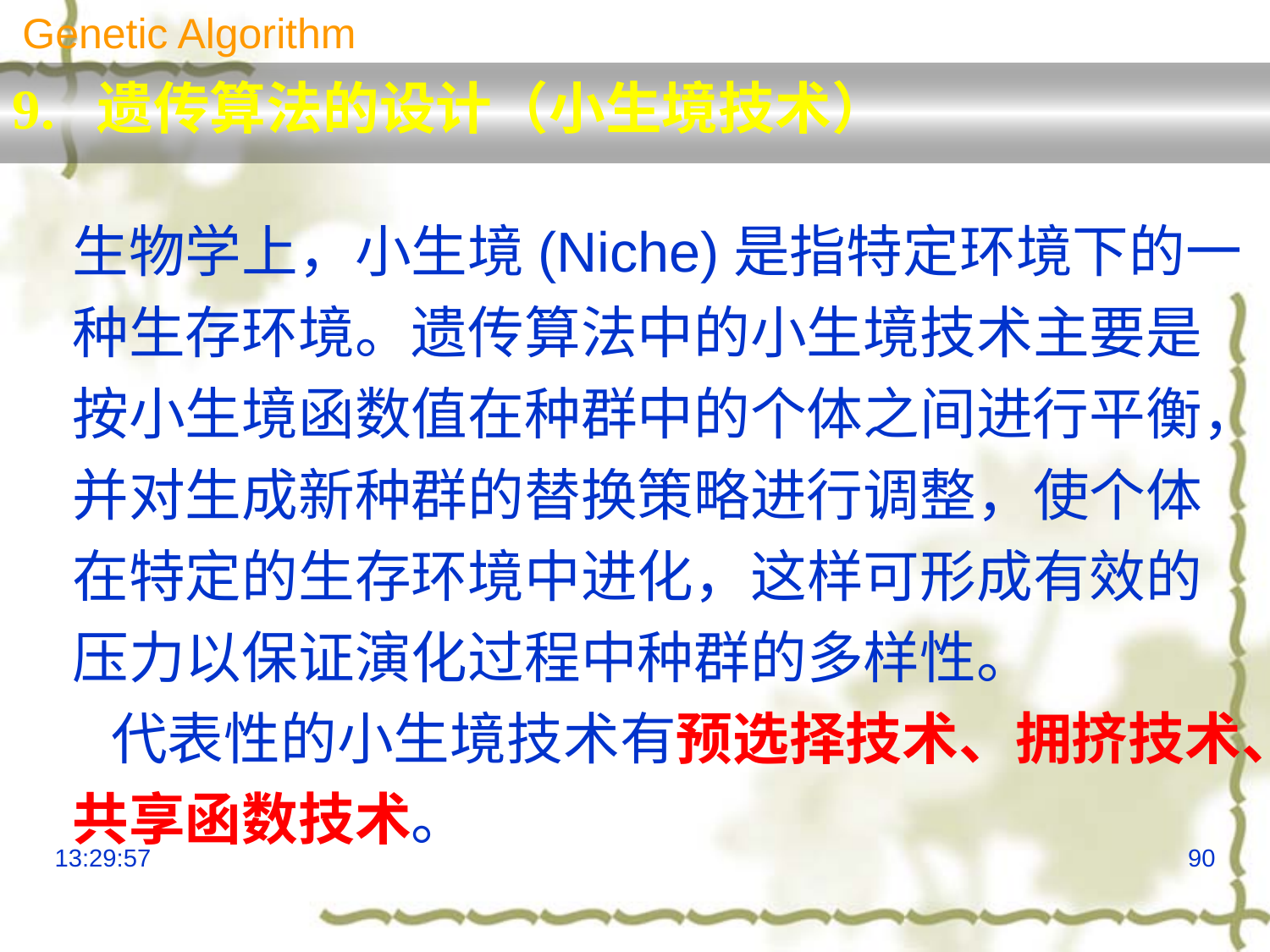

Genetic Algorithm
9.  遗传算法的设计（小生境技术）
生物学上，小生境(Niche)是指特定环境下的一种生存环境。遗传算法中的小生境技术主要是按小生境函数值在种群中的个体之间进行平衡，并对生成新种群的替换策略进行调整，使个体在特定的生存环境中进化，这样可形成有效的压力以保证演化过程中种群的多样性。
  代表性的小生境技术有预选择技术、拥挤技术、共享函数技术。
13:29:57
90